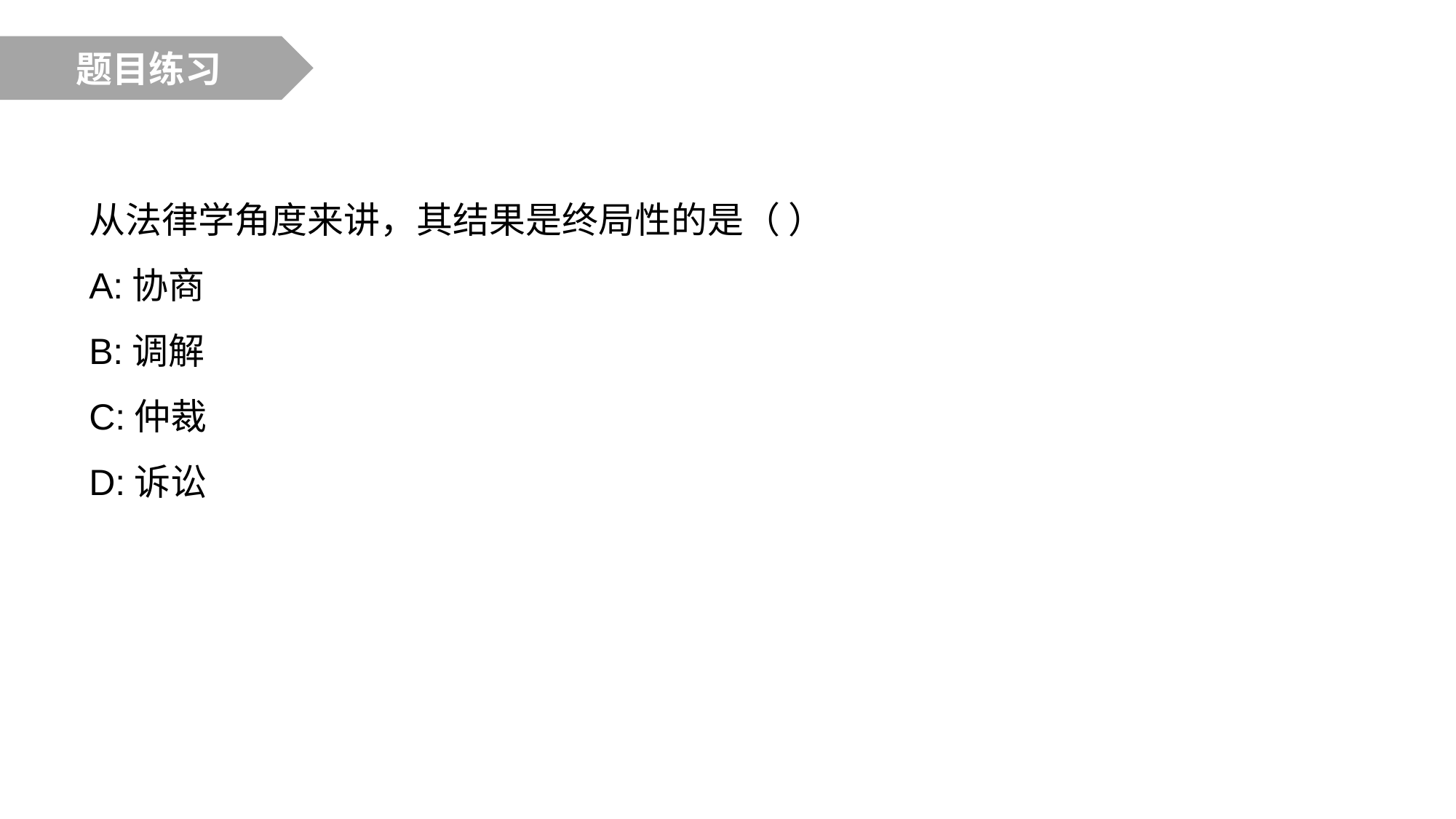

题目练习
从法律学角度来讲，其结果是终局性的是（ ）
A:协商
B:调解
C:仲裁
D:诉讼